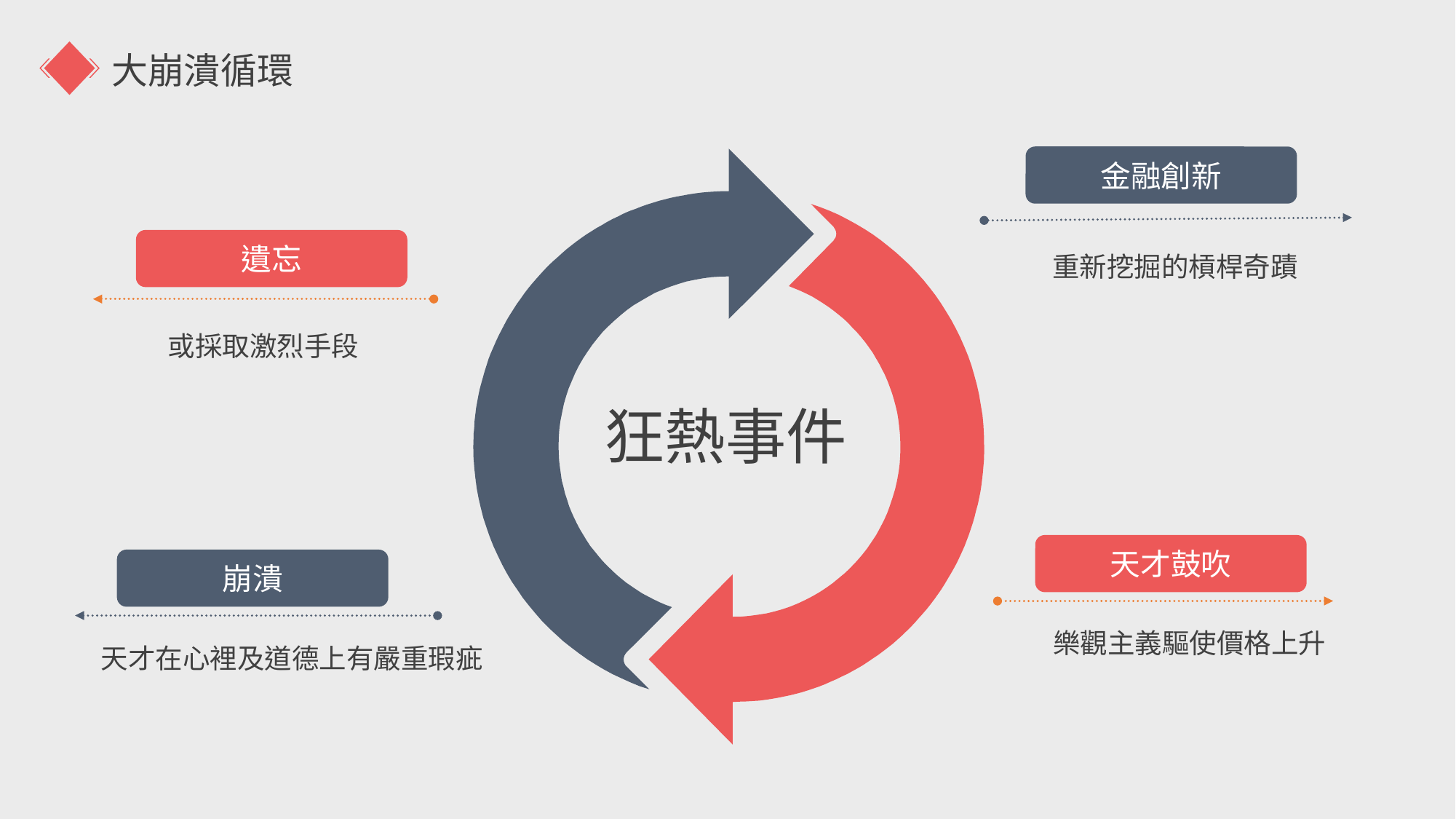

大崩潰循環
金融創新

遺忘

重新挖掘的槓桿奇蹟
或採取激烈手段
狂熱事件
天才鼓吹
樂觀主義驅使價格上升

崩潰

天才在心裡及道德上有嚴重瑕疵